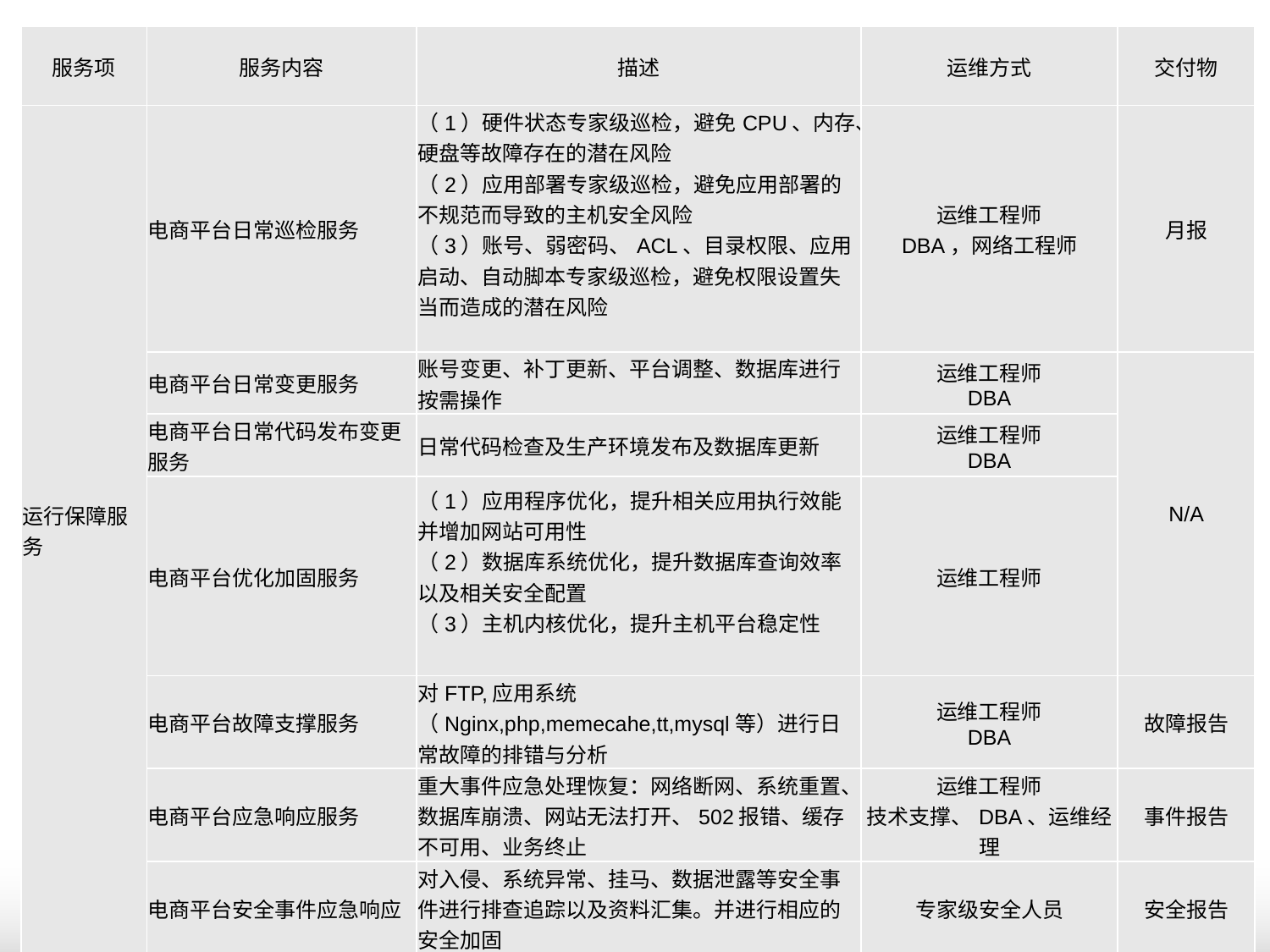

| 服务项 | 服务内容 | 描述 | 运维方式 | 交付物 |
| --- | --- | --- | --- | --- |
| 运行保障服务 | 电商平台日常巡检服务 | （1）硬件状态专家级巡检，避免CPU、内存、硬盘等故障存在的潜在风险 （2）应用部署专家级巡检，避免应用部署的不规范而导致的主机安全风险 （3）账号、弱密码、ACL、目录权限、应用启动、自动脚本专家级巡检，避免权限设置失当而造成的潜在风险 | 运维工程师 DBA，网络工程师 | 月报 |
|  | 电商平台日常变更服务 | 账号变更、补丁更新、平台调整、数据库进行按需操作 | 运维工程师 DBA | N/A |
|  | 电商平台日常代码发布变更服务 | 日常代码检查及生产环境发布及数据库更新 | 运维工程师 DBA |  |
|  | 电商平台优化加固服务 | （1）应用程序优化，提升相关应用执行效能并增加网站可用性 （2）数据库系统优化，提升数据库查询效率以及相关安全配置 （3）主机内核优化，提升主机平台稳定性 | 运维工程师 |  |
|  | 电商平台故障支撑服务 | 对FTP,应用系统（Nginx,php,memecahe,tt,mysql等）进行日常故障的排错与分析 | 运维工程师 DBA | 故障报告 |
|  | 电商平台应急响应服务 | 重大事件应急处理恢复：网络断网、系统重置、数据库崩溃、网站无法打开、502报错、缓存不可用、业务终止 | 运维工程师 技术支撑、DBA、运维经理 | 事件报告 |
|  | 电商平台安全事件应急响应 | 对入侵、系统异常、挂马、数据泄露等安全事件进行排查追踪以及资料汇集。并进行相应的安全加固 | 专家级安全人员 | 安全报告 |